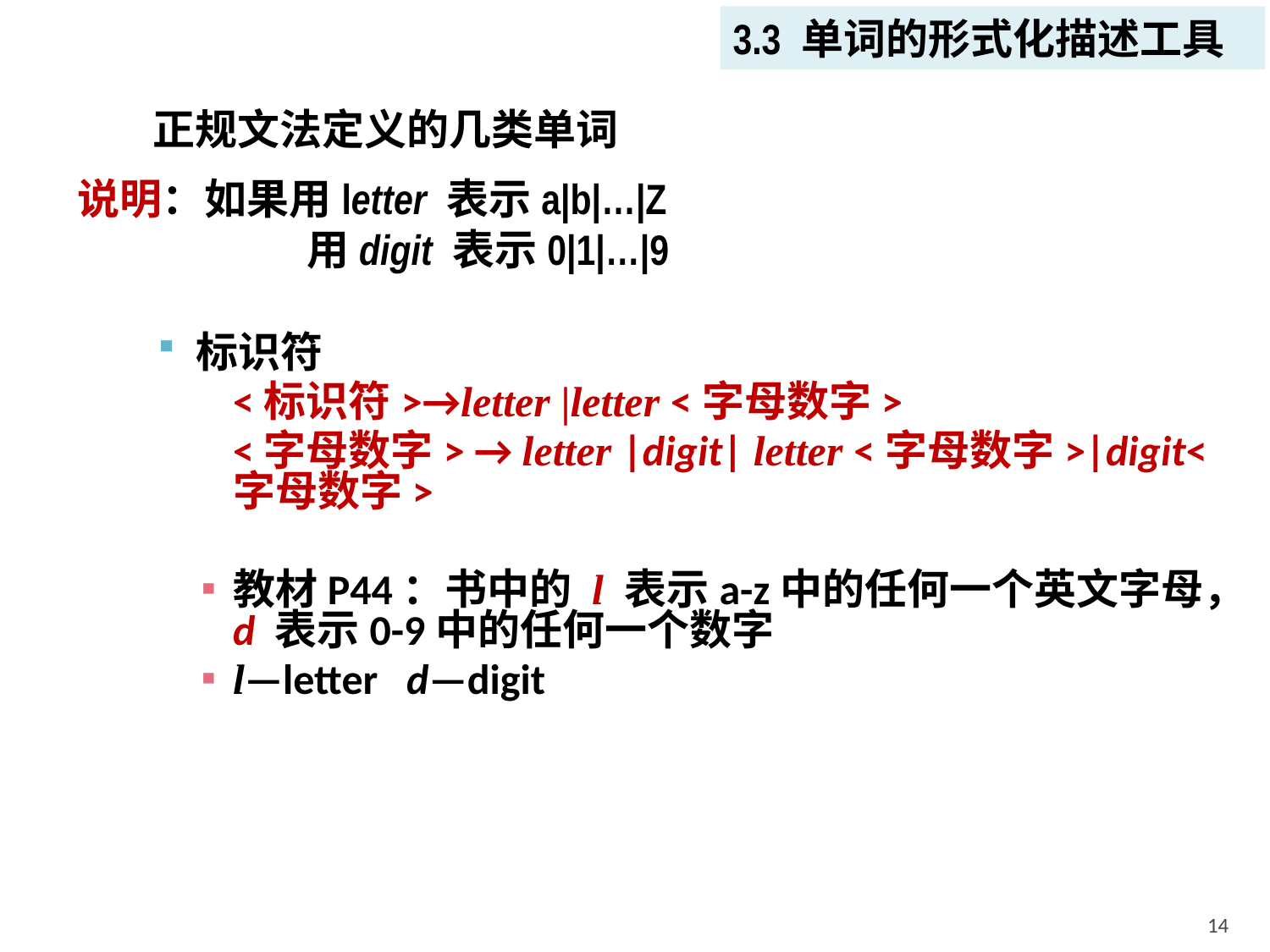

3.3 单词的形式化描述工具
正规文法定义的几类单词
说明：如果用letter 表示a|b|…|Z
                       用digit 表示0|1|…|9
标识符
	<标识符>→letter |letter <字母数字>
	<字母数字> → letter |digit| letter <字母数字>|digit<字母数字>

教材P44：书中的 l 表示a-z中的任何一个英文字母，d 表示0-9中的任何一个数字
l—letter   d—digit
14